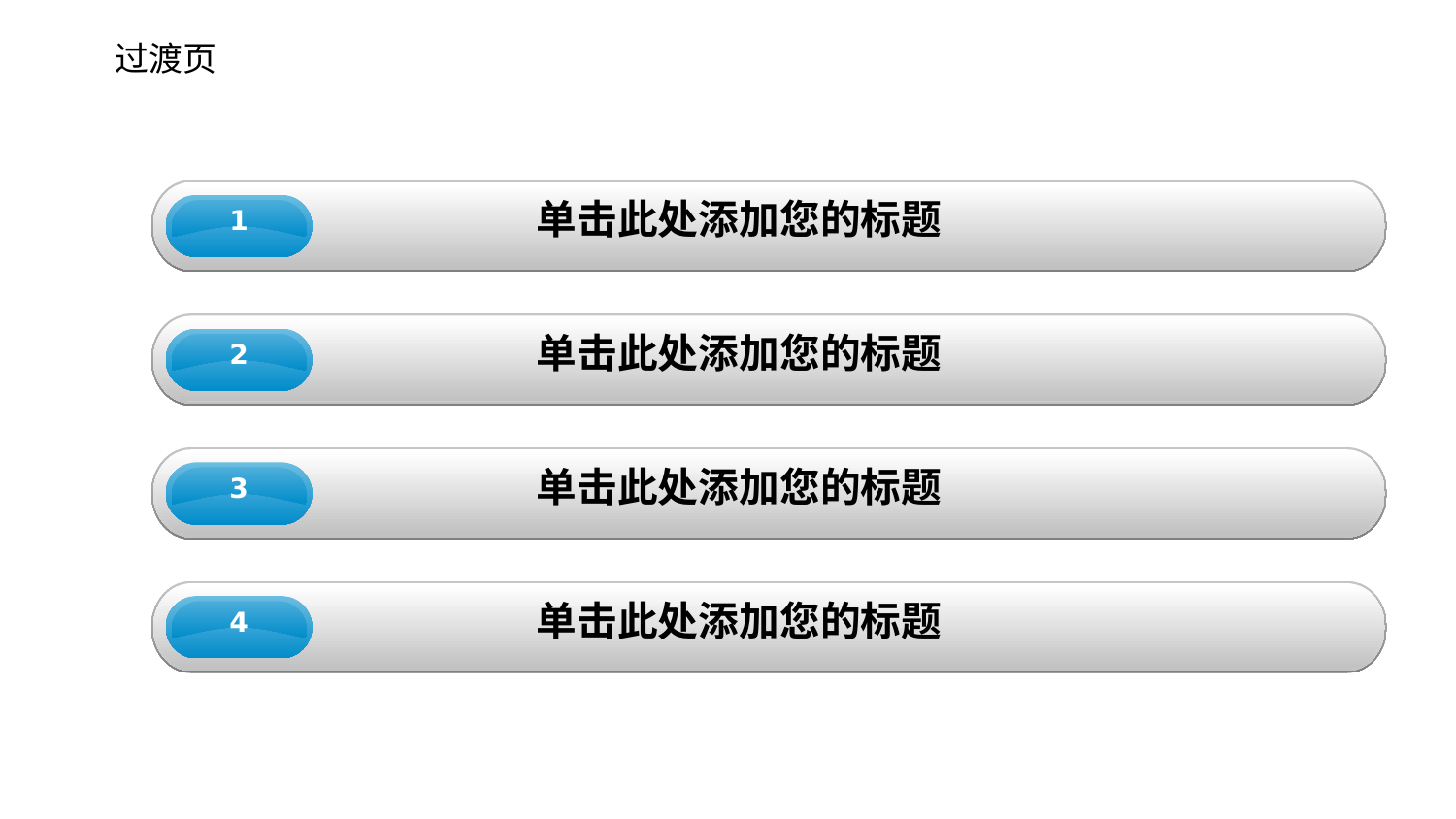

过渡页
单击此处添加您的标题

1
单击此处添加您的标题

2
单击此处添加您的标题

3
单击此处添加您的标题

4